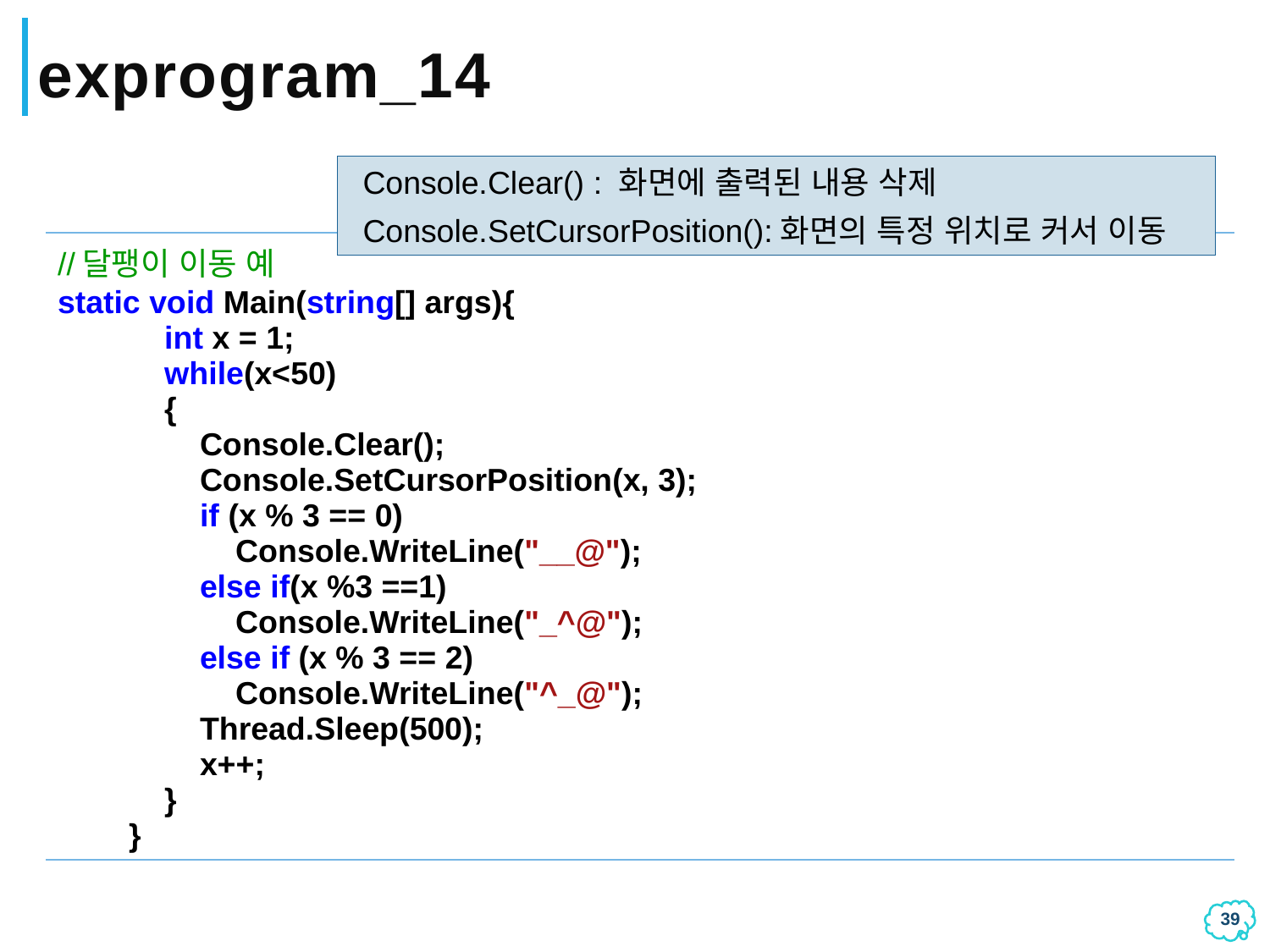

# exprogram_14
Console.Clear() : 화면에 출력된 내용 삭제
Console.SetCursorPosition():화면의 특정 위치로 커서 이동
| //달팽이 이동 예 static void Main(string[] args){ int x = 1; while(x<50) { Console.Clear(); Console.SetCursorPosition(x, 3); if (x % 3 == 0) Console.WriteLine("\_\_@"); else if(x %3 ==1) Console.WriteLine("\_^@"); else if (x % 3 == 2) Console.WriteLine("^\_@"); Thread.Sleep(500); x++; } } |
| --- |
39